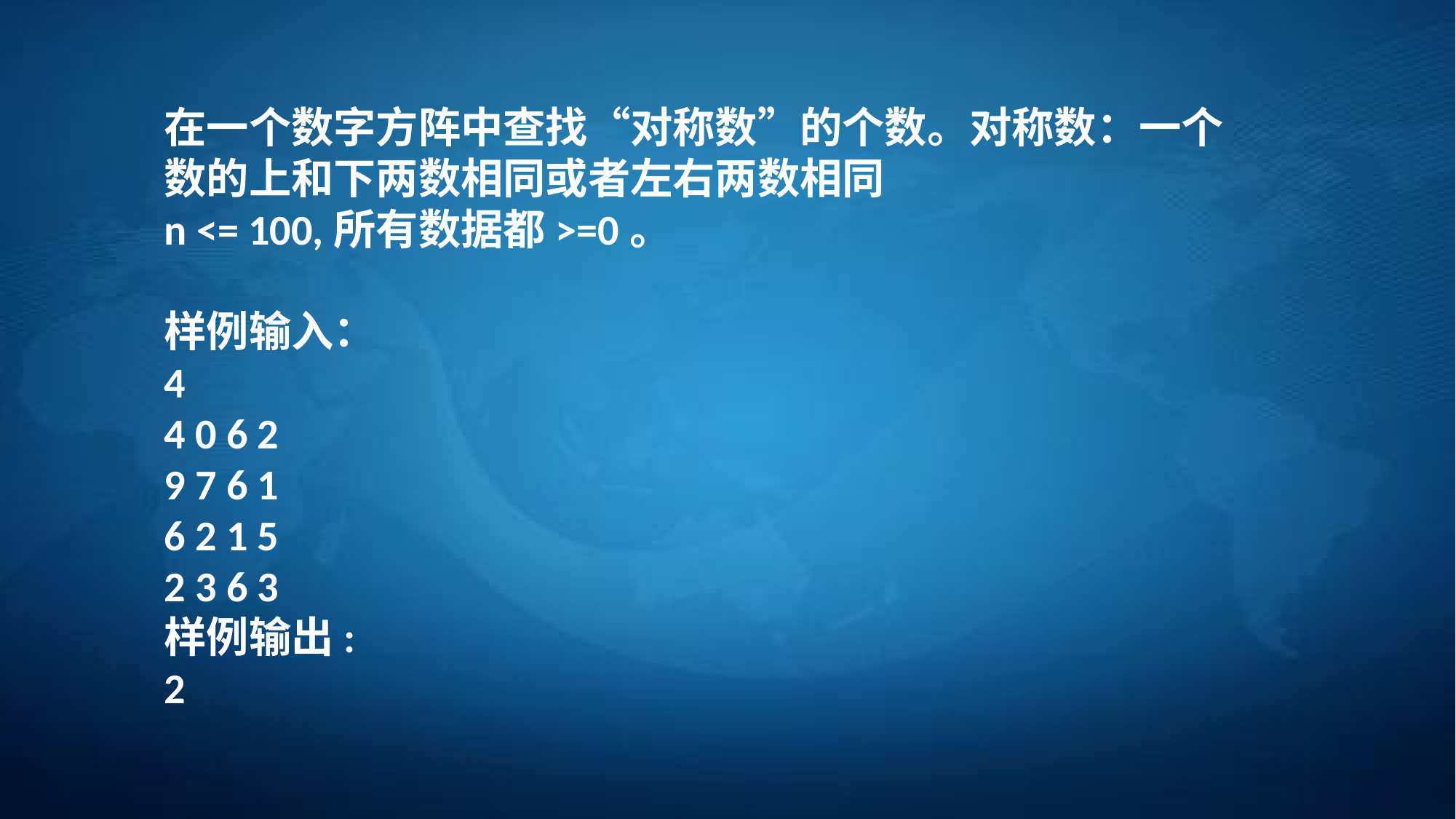

在一个数字方阵中查找“对称数”的个数。对称数：一个数的上和下两数相同或者左右两数相同
n <= 100,所有数据都>=0。

样例输入：
4
4 0 6 2
9 7 6 1
6 2 1 5
2 3 6 3
样例输出:
2